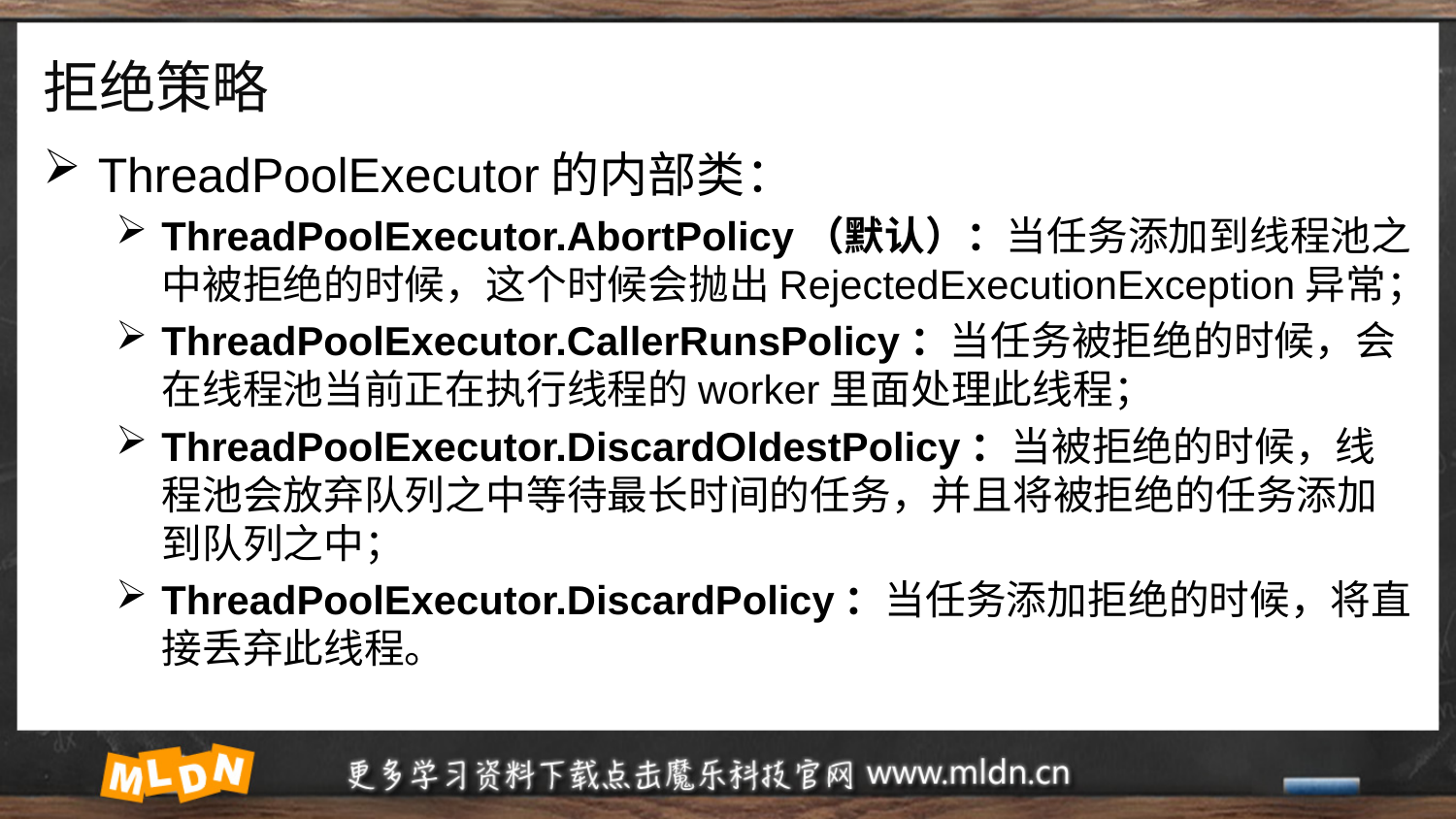

# 拒绝策略
ThreadPoolExecutor的内部类：
ThreadPoolExecutor.AbortPolicy（默认）：当任务添加到线程池之中被拒绝的时候，这个时候会抛出RejectedExecutionException异常；
ThreadPoolExecutor.CallerRunsPolicy：当任务被拒绝的时候，会在线程池当前正在执行线程的worker里面处理此线程；
ThreadPoolExecutor.DiscardOldestPolicy：当被拒绝的时候，线程池会放弃队列之中等待最长时间的任务，并且将被拒绝的任务添加到队列之中；
ThreadPoolExecutor.DiscardPolicy：当任务添加拒绝的时候，将直接丢弃此线程。